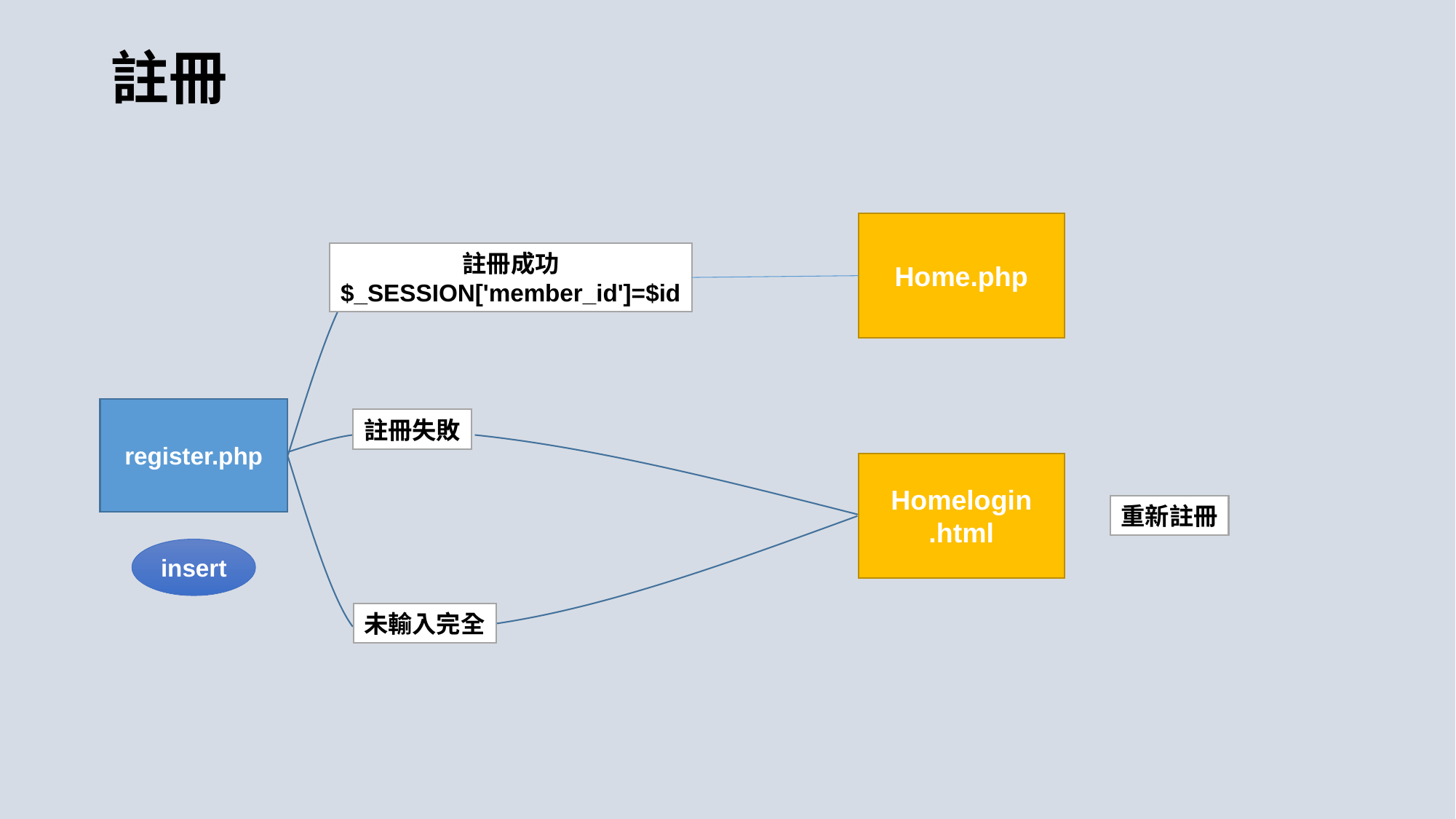

註冊
Home.php
註冊成功
$_SESSION['member_id']=$id

register.php
註冊失敗

Homelogin
.html
重新註冊
insert
未輸入完全